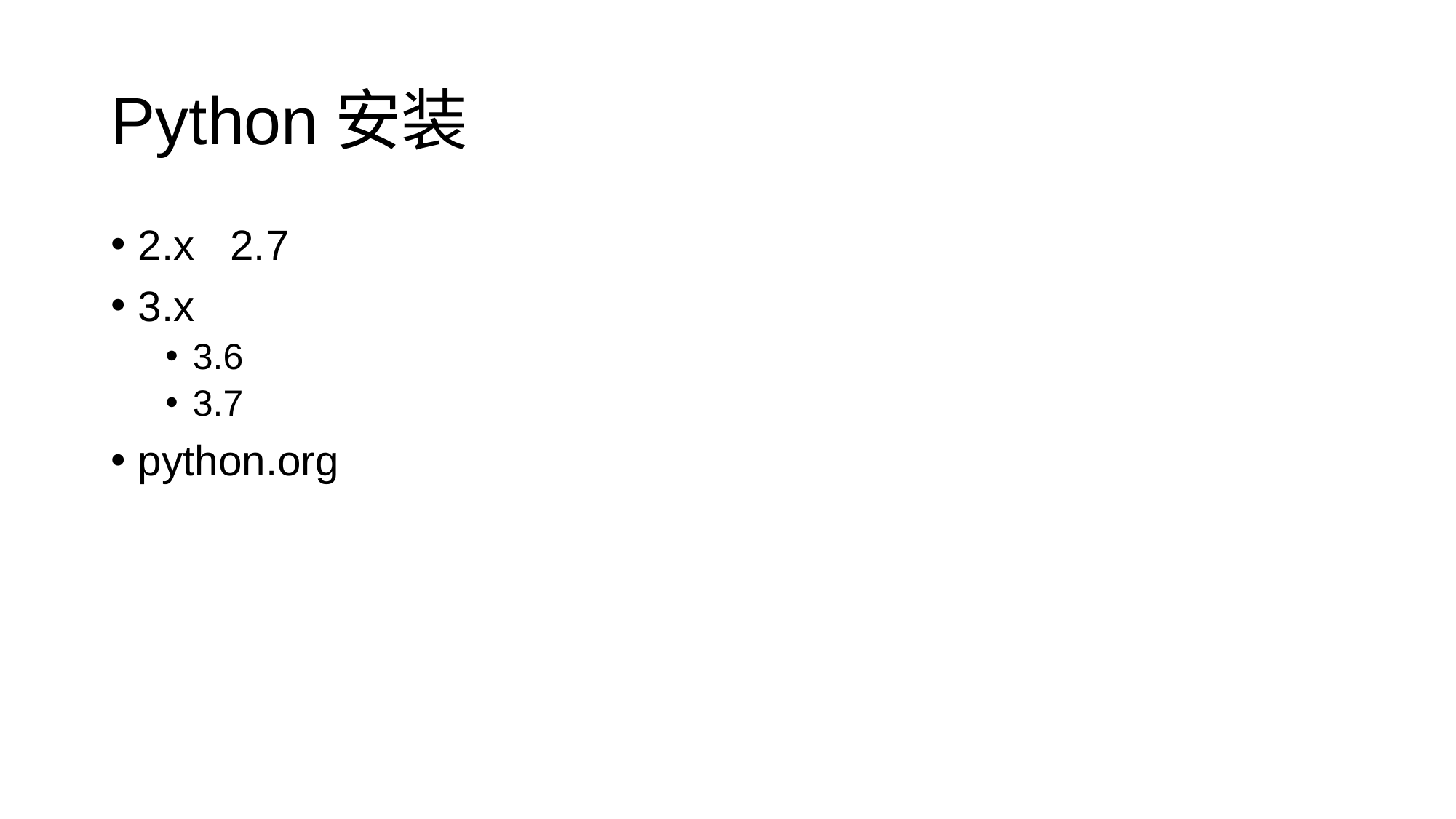

# Python安装
2.x   2.7
3.x
3.6
3.7
python.org